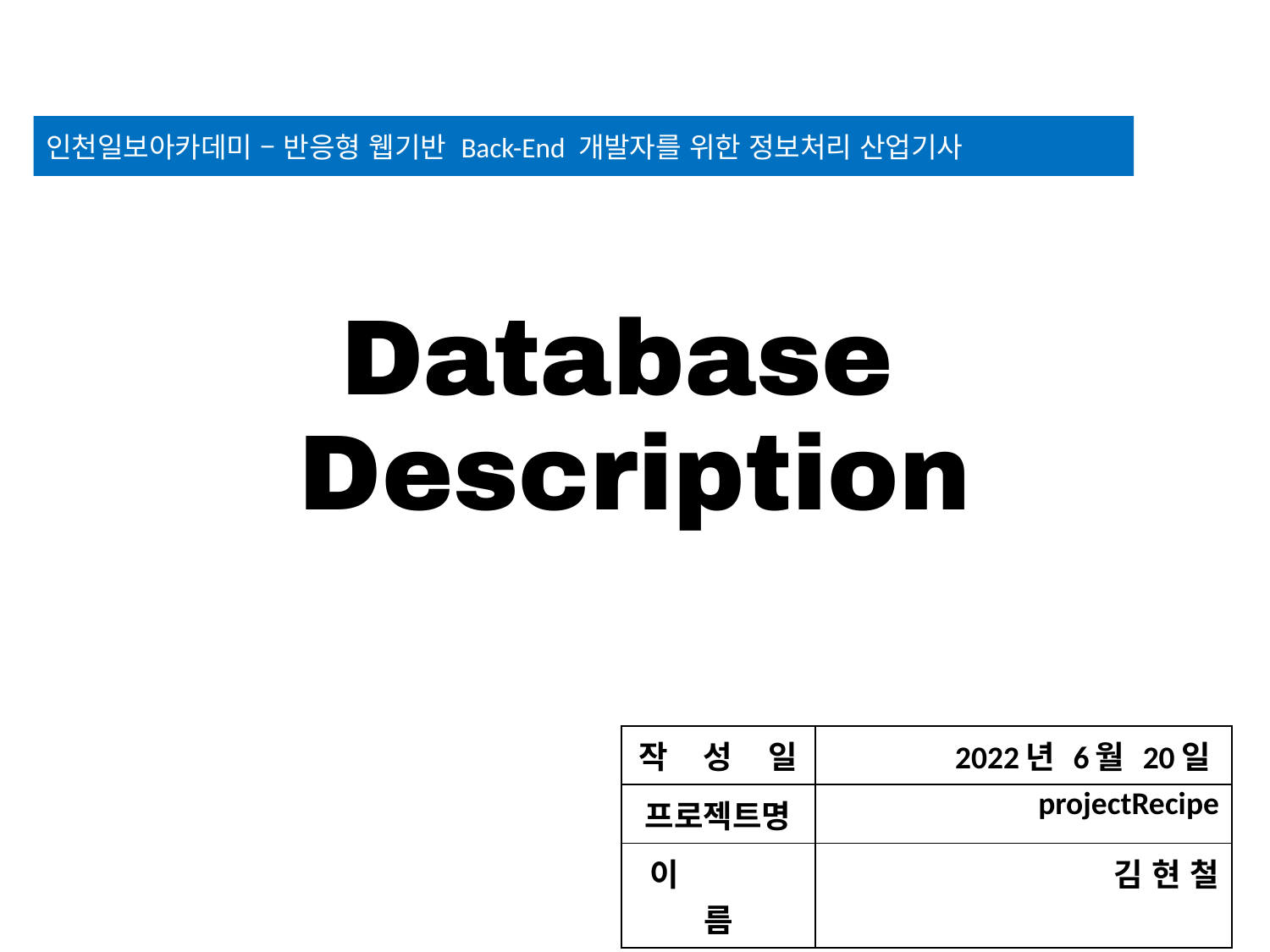

# Database  Description
| 작 성 일 | 2022년 6월 20일 |
| --- | --- |
| 프로젝트명 | projectRecipe |
| 이 름 | 김 현 철 |